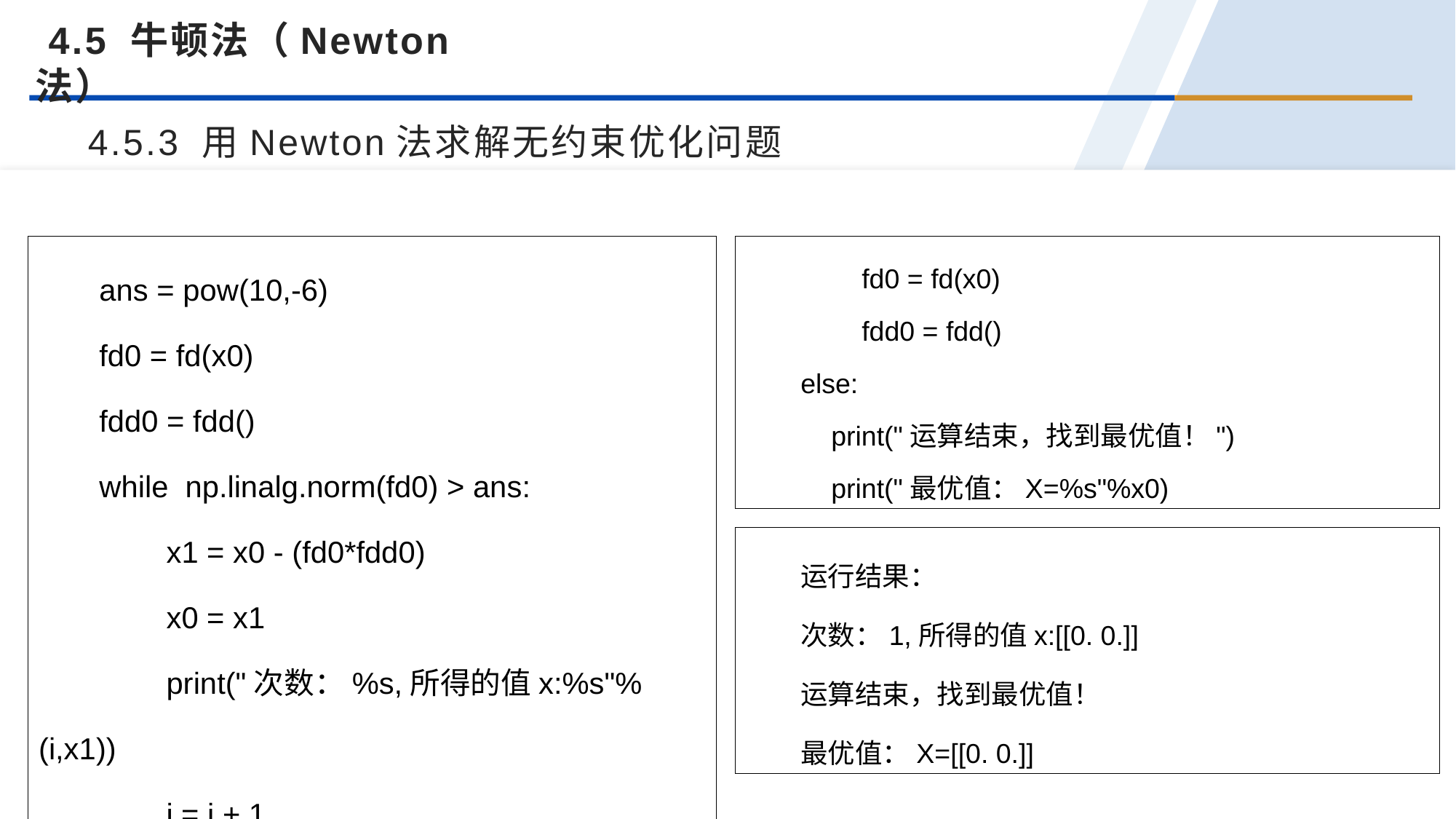

4.5 牛顿法（Newton法）
4.5.3 用Newton法求解无约束优化问题

ans = pow(10,-6)
fd0 = fd(x0)
fdd0 = fdd()
while  np.linalg.norm(fd0) > ans:
        x1 = x0 - (fd0*fdd0)
        x0 = x1
        print("次数：%s,所得的值x:%s"%(i,x1))
        i = i + 1
        fd0 = fd(x0)
        fdd0 = fdd()
else:
    print("运算结束，找到最优值！")
    print("最优值：X=%s"%x0)
运行结果：
次数：1,所得的值x:[[0. 0.]]
运算结束，找到最优值！
最优值：X=[[0. 0.]]